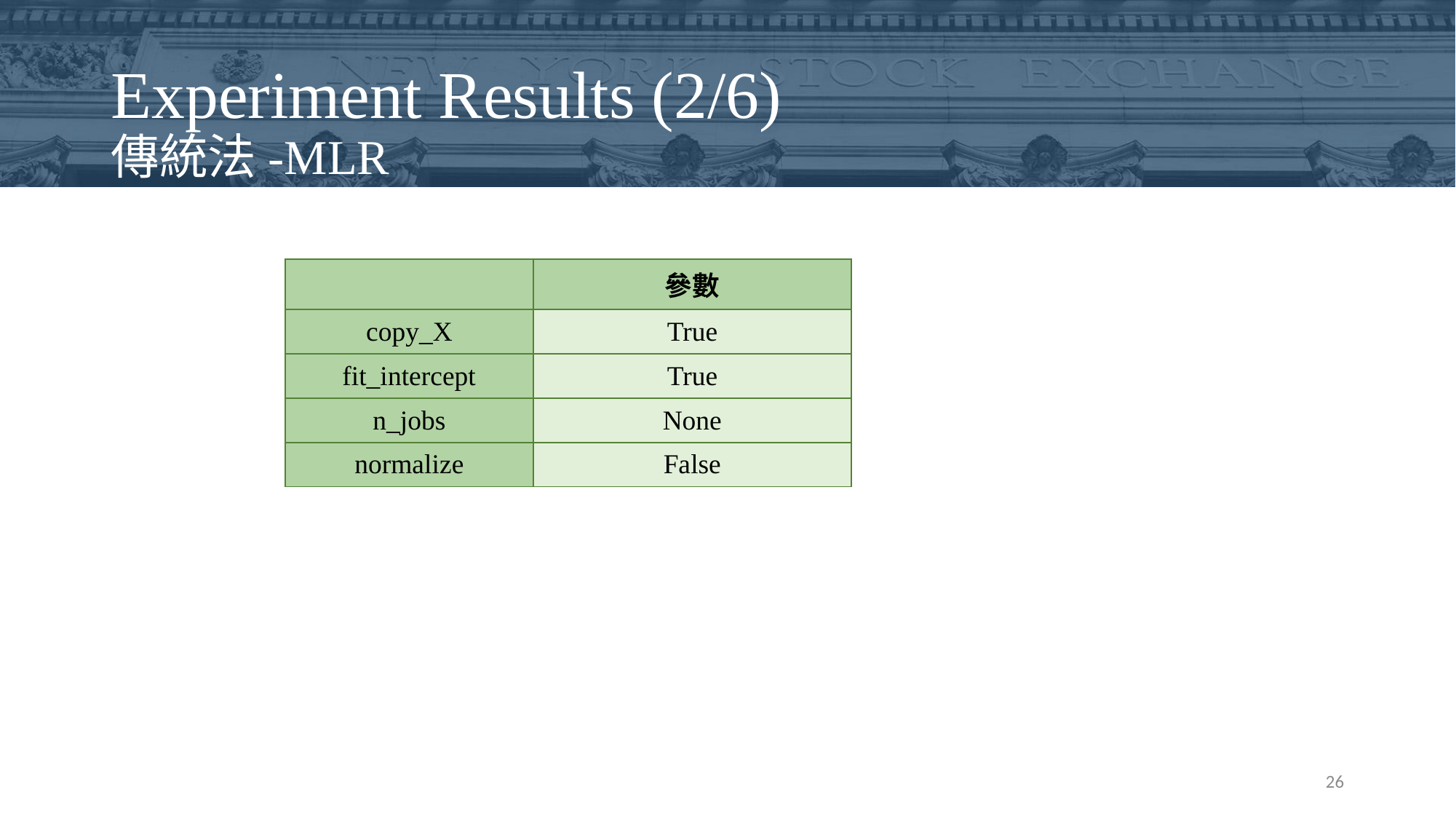

# Experiment Results (2/6) 傳統法-MLR
|  | 參數 |
| --- | --- |
| copy\_X | True |
| fit\_intercept | True |
| n\_jobs | None |
| normalize | False |
26